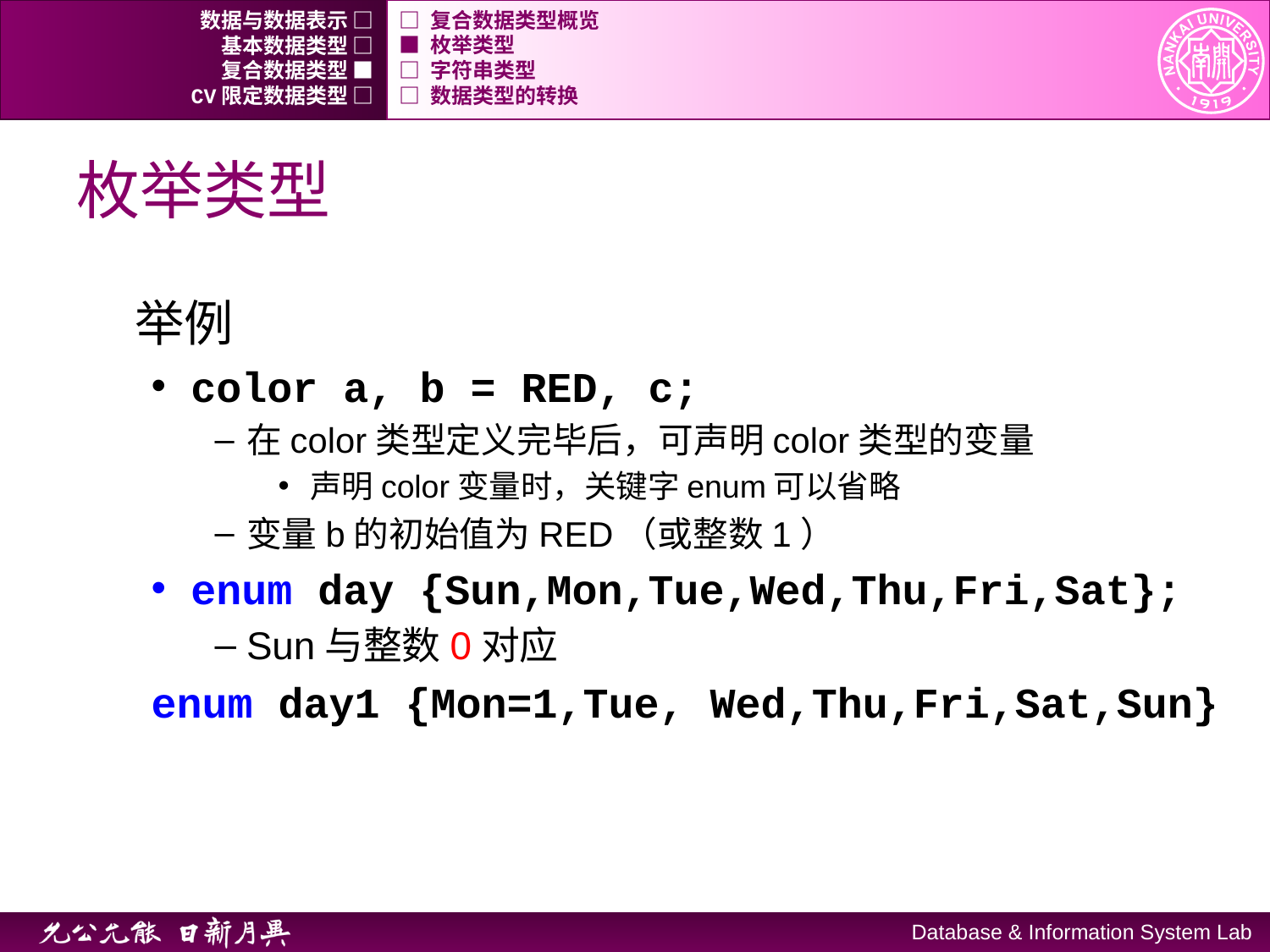

数据与数据表示 □
□ 复合数据类型概览
基本数据类型 □
■ 枚举类型
复合数据类型 ■
□ 字符串类型
CV限定数据类型 □
□ 数据类型的转换
# 枚举类型
举例
color a, b = RED, c;
在color类型定义完毕后，可声明color类型的变量
声明color变量时，关键字enum可以省略
变量b的初始值为RED（或整数1）
enum day {Sun,Mon,Tue,Wed,Thu,Fri,Sat};
Sun与整数0对应
enum day1 {Mon=1,Tue, Wed,Thu,Fri,Sat,Sun}